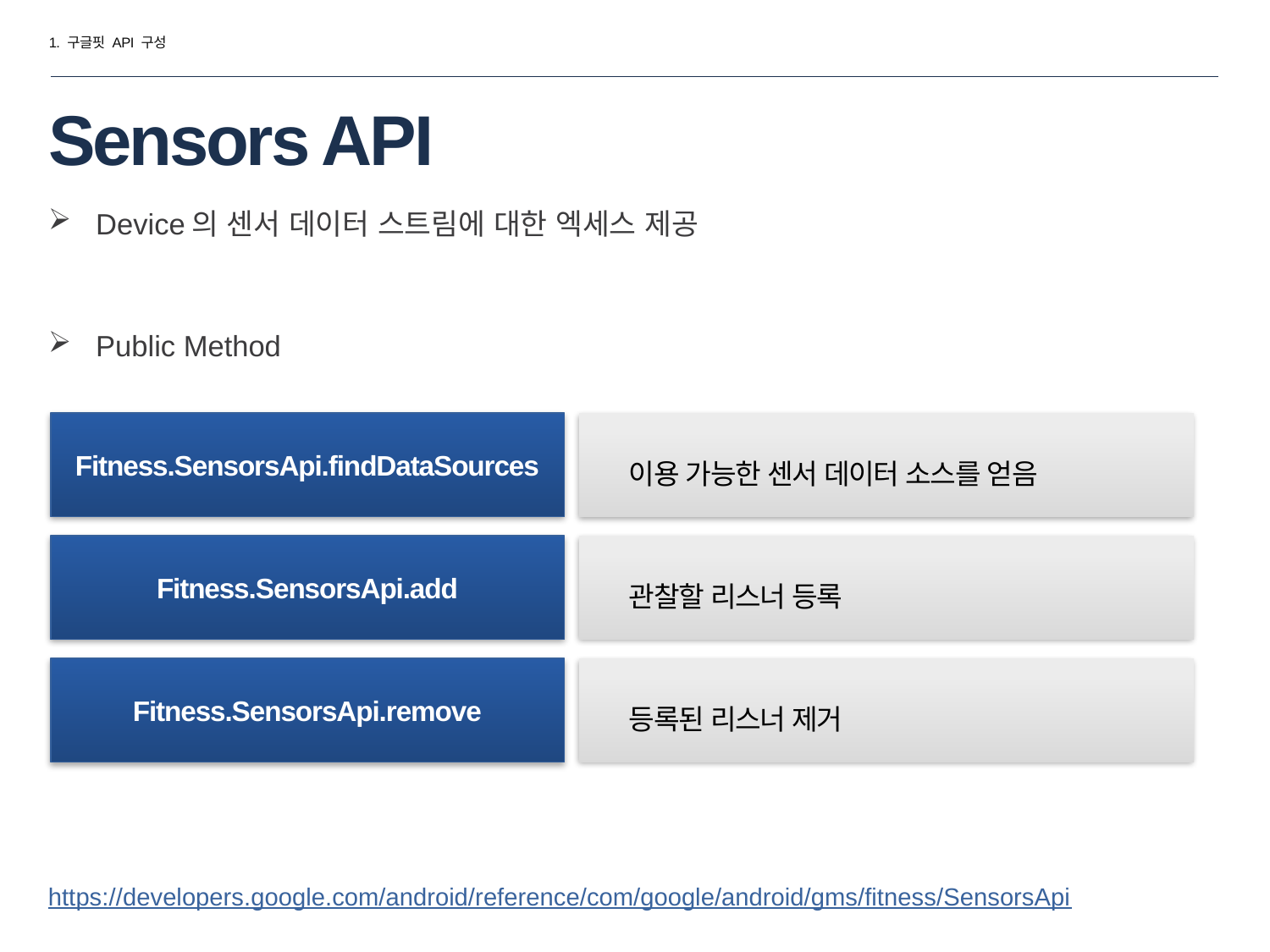

1. 구글핏 API 구성
# Sensors API
Device의 센서 데이터 스트림에 대한 엑세스 제공

Public Method

Fitness.SensorsApi.findDataSources
이용 가능한 센서 데이터 소스를 얻음
Fitness.SensorsApi.add
관찰할 리스너 등록
Fitness.SensorsApi.remove
등록된 리스너 제거
https://developers.google.com/android/reference/com/google/android/gms/fitness/SensorsApi